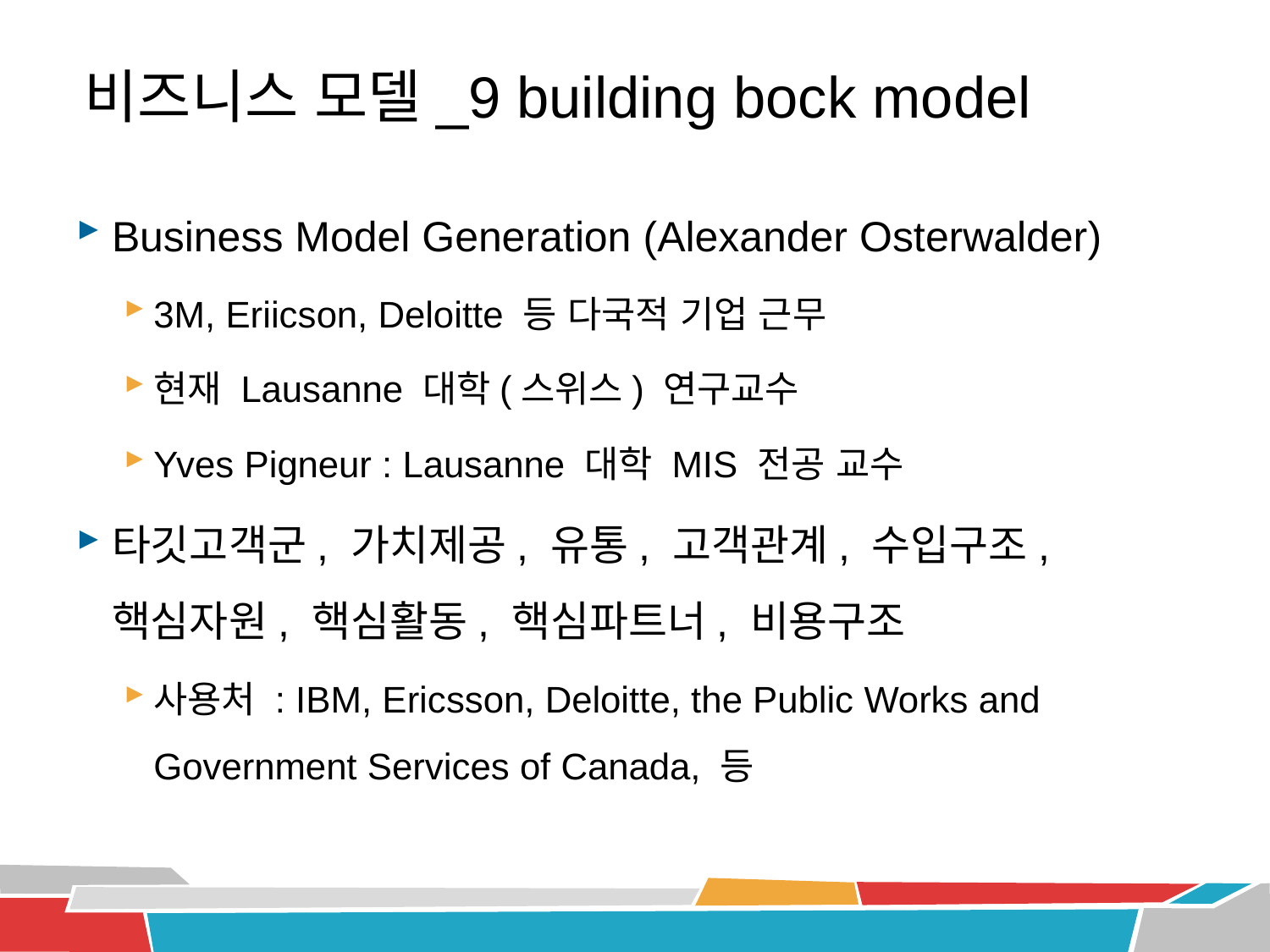

# 비즈니스 모델_9 building bock model
Business Model Generation (Alexander Osterwalder)
3M, Eriicson, Deloitte 등 다국적 기업 근무
현재 Lausanne 대학(스위스) 연구교수
Yves Pigneur : Lausanne 대학 MIS 전공 교수
타깃고객군, 가치제공, 유통, 고객관계, 수입구조, 핵심자원, 핵심활동, 핵심파트너, 비용구조
사용처 : IBM, Ericsson, Deloitte, the Public Works and Government Services of Canada, 등